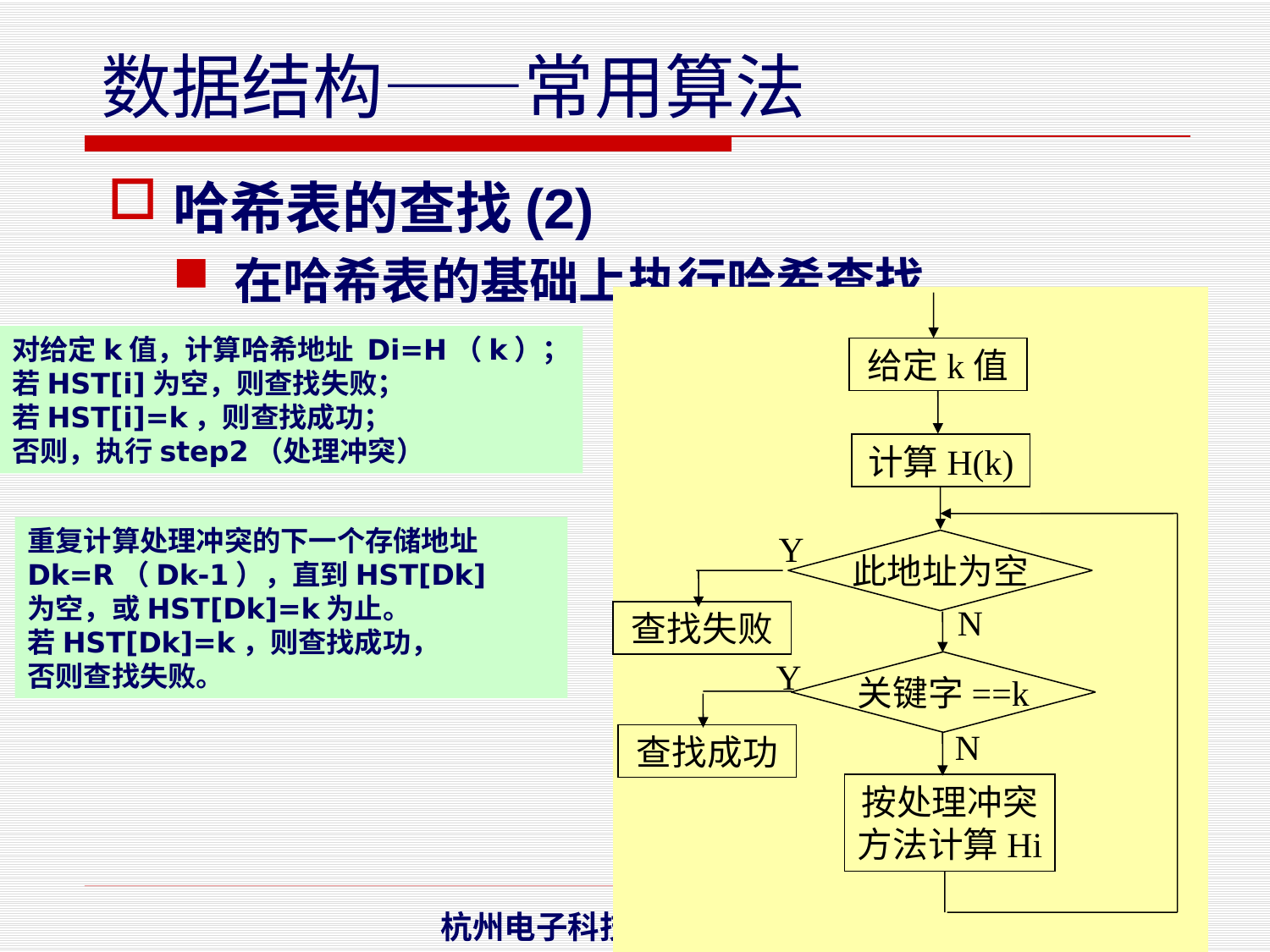

哈希表的查找(2)
在哈希表的基础上执行哈希查找

给定k值

计算H(k)

此地址为空

查找失败

关键字==k

查找成功

按处理冲突
方法计算Hi

Y
N
Y
N
对给定k值，计算哈希地址 Di=H（k）；
若HST[i]为空，则查找失败；
若HST[i]=k，则查找成功；
否则，执行step2（处理冲突）
重复计算处理冲突的下一个存储地址
Dk=R（Dk-1），直到HST[Dk]
为空，或HST[Dk]=k为止。
若HST[Dk]=k，则查找成功，
否则查找失败。